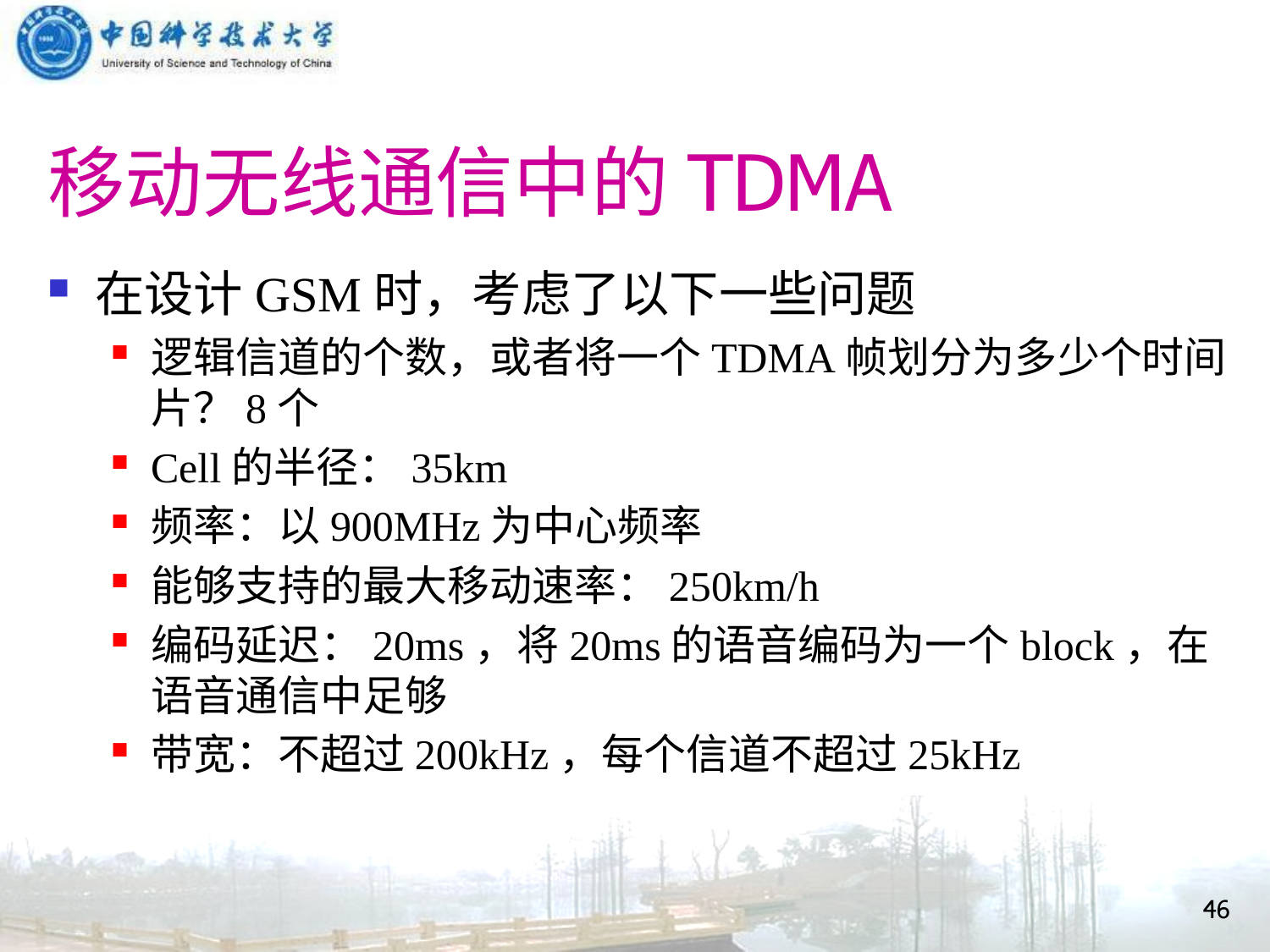

# 移动无线通信中的TDMA
在设计GSM时，考虑了以下一些问题
逻辑信道的个数，或者将一个TDMA帧划分为多少个时间片？8个
Cell的半径：35km
频率：以900MHz为中心频率
能够支持的最大移动速率：250km/h
编码延迟：20ms，将20ms的语音编码为一个block，在语音通信中足够
带宽：不超过200kHz，每个信道不超过25kHz

46